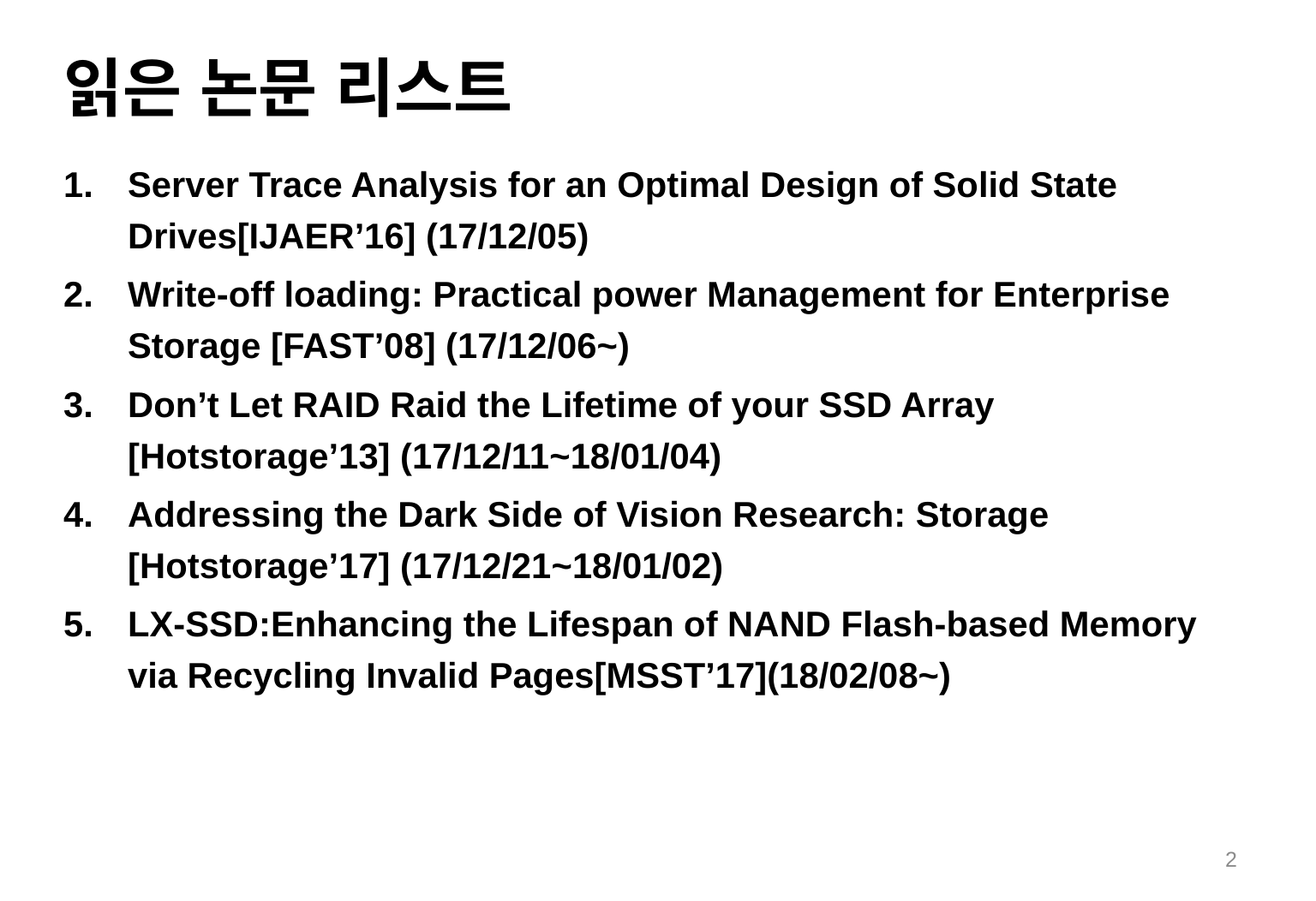

# 읽은 논문 리스트
Server Trace Analysis for an Optimal Design of Solid State Drives[IJAER’16] (17/12/05)
Write-off loading: Practical power Management for Enterprise Storage [FAST’08] (17/12/06~)
Don’t Let RAID Raid the Lifetime of your SSD Array
[Hotstorage’13] (17/12/11~18/01/04)
Addressing the Dark Side of Vision Research: Storage [Hotstorage’17] (17/12/21~18/01/02)
LX-SSD:Enhancing the Lifespan of NAND Flash-based Memory via Recycling Invalid Pages[MSST’17](18/02/08~)

2